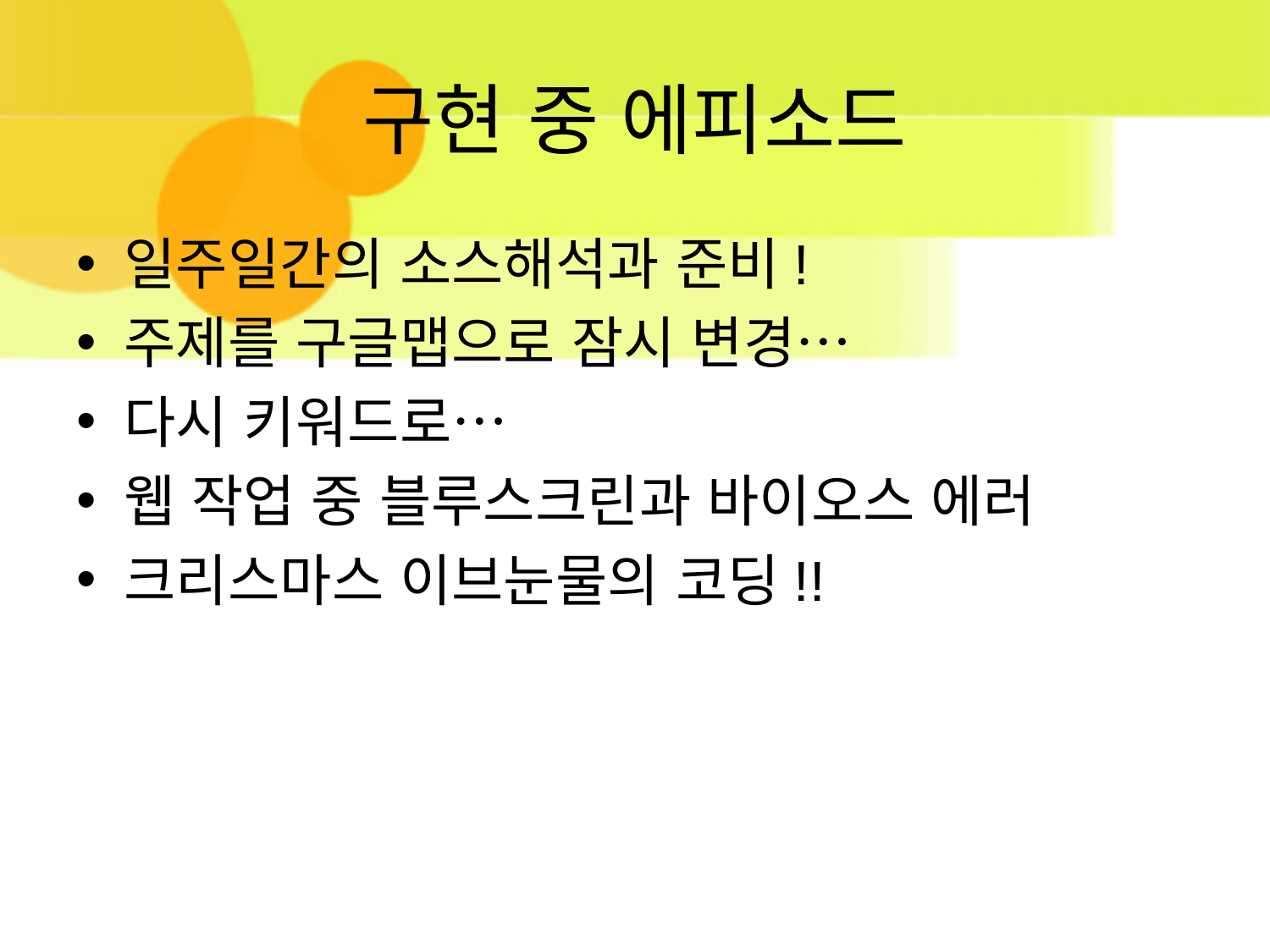

# 구현 중 에피소드
일주일간의 소스해석과 준비!
주제를 구글맵으로 잠시 변경…
다시 키워드로…
웹 작업 중 블루스크린과 바이오스 에러
크리스마스 이브눈물의 코딩!!